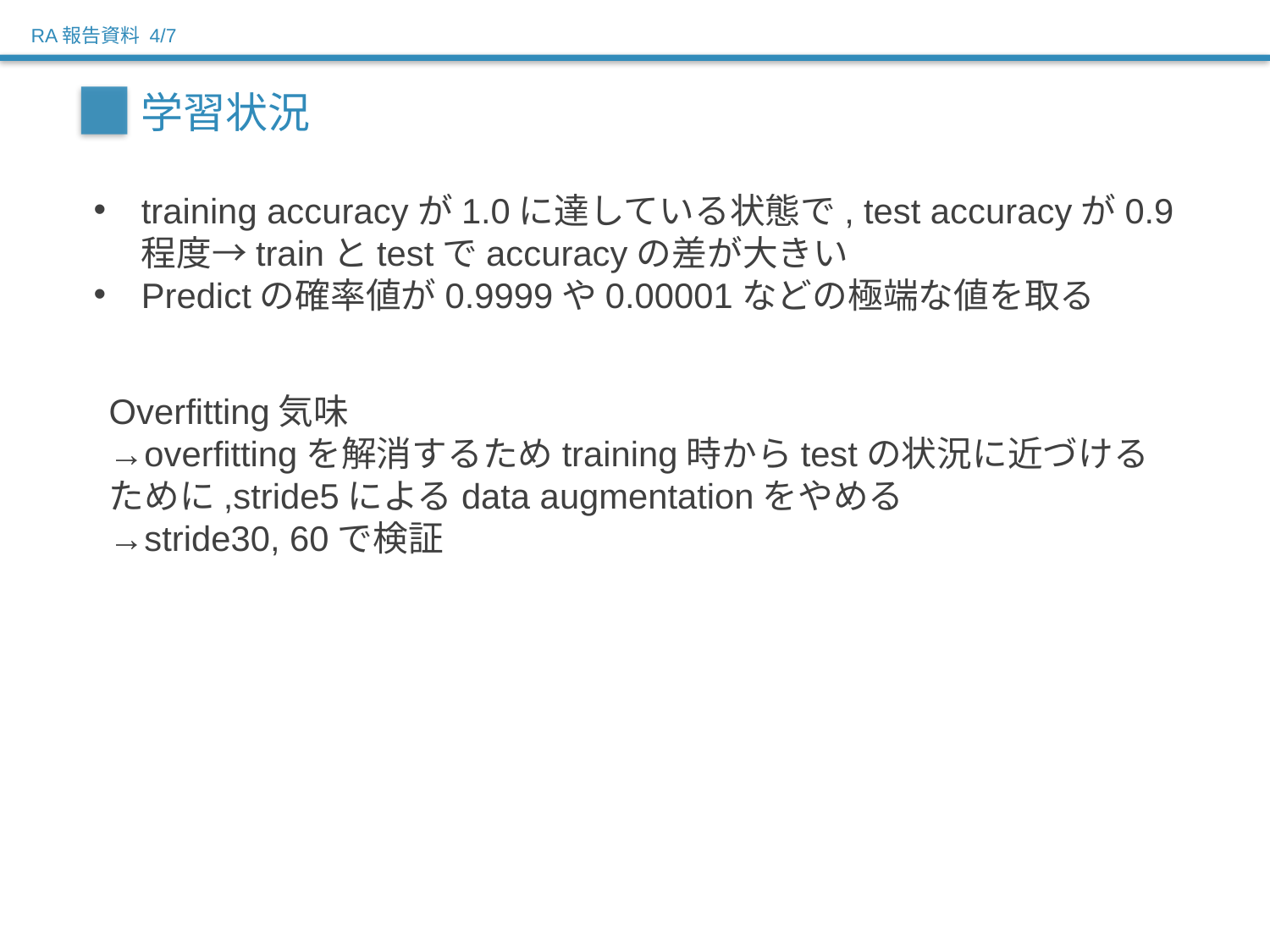

RA報告資料 4/7

学習状況

training accuracyが1.0に達している状態で, test accuracyが0.9程度→trainとtestでaccuracyの差が大きい
Predictの確率値が0.9999や0.00001などの極端な値を取る
Overfitting気味
→overfittingを解消するためtraining時からtestの状況に近づけるために,stride5によるdata augmentationをやめる
→stride30, 60で検証